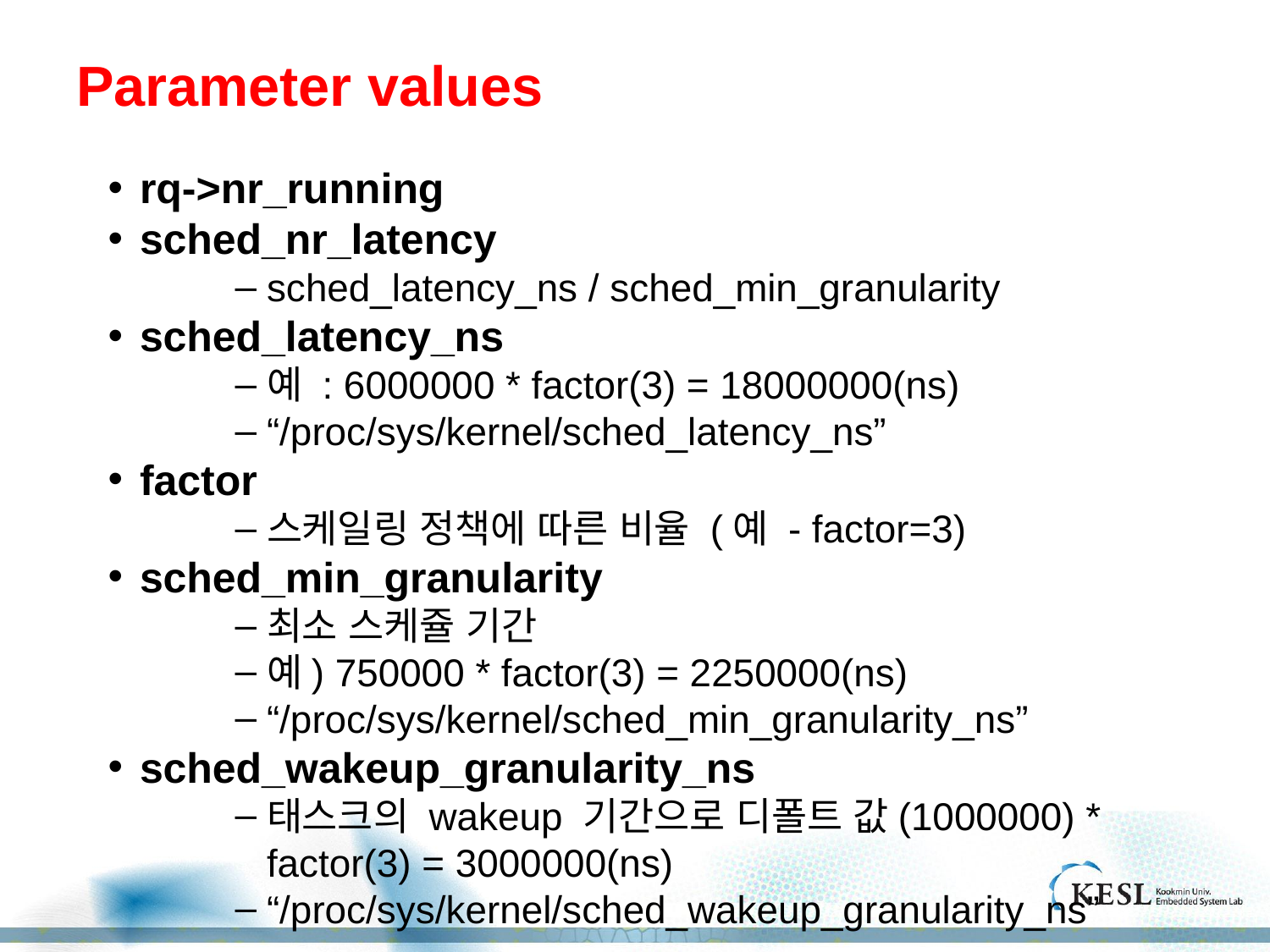

# Parameter values
rq->nr_running
sched_nr_latency
sched_latency_ns / sched_min_granularity
sched_latency_ns
예 : 6000000 * factor(3) = 18000000(ns)
“/proc/sys/kernel/sched_latency_ns”
factor
스케일링 정책에 따른 비율 (예 - factor=3)
sched_min_granularity
최소 스케쥴 기간
예) 750000 * factor(3) = 2250000(ns)
“/proc/sys/kernel/sched_min_granularity_ns”
sched_wakeup_granularity_ns
태스크의 wakeup 기간으로 디폴트 값(1000000) * factor(3) = 3000000(ns)
“/proc/sys/kernel/sched_wakeup_granularity_ns”